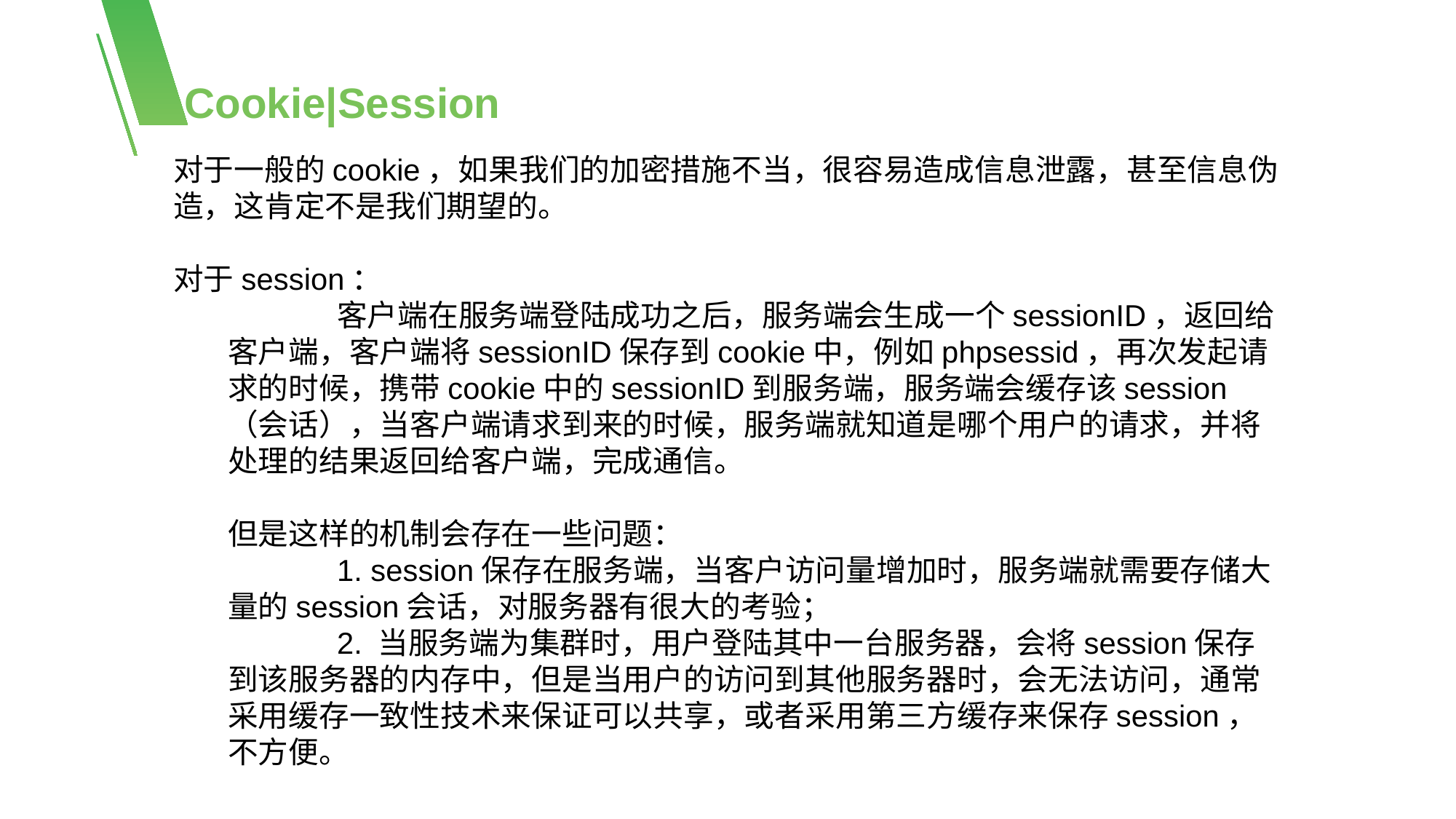

Cookie|Session
对于一般的cookie，如果我们的加密措施不当，很容易造成信息泄露，甚至信息伪造，这肯定不是我们期望的。

对于session：
	客户端在服务端登陆成功之后，服务端会生成一个sessionID，返回给客户端，客户端将sessionID保存到cookie中，例如phpsessid，再次发起请求的时候，携带cookie中的sessionID到服务端，服务端会缓存该session（会话），当客户端请求到来的时候，服务端就知道是哪个用户的请求，并将处理的结果返回给客户端，完成通信。

但是这样的机制会存在一些问题：
	1. session保存在服务端，当客户访问量增加时，服务端就需要存储大量的session会话，对服务器有很大的考验；
	2. 当服务端为集群时，用户登陆其中一台服务器，会将session保存到该服务器的内存中，但是当用户的访问到其他服务器时，会无法访问，通常采用缓存一致性技术来保证可以共享，或者采用第三方缓存来保存session，不方便。